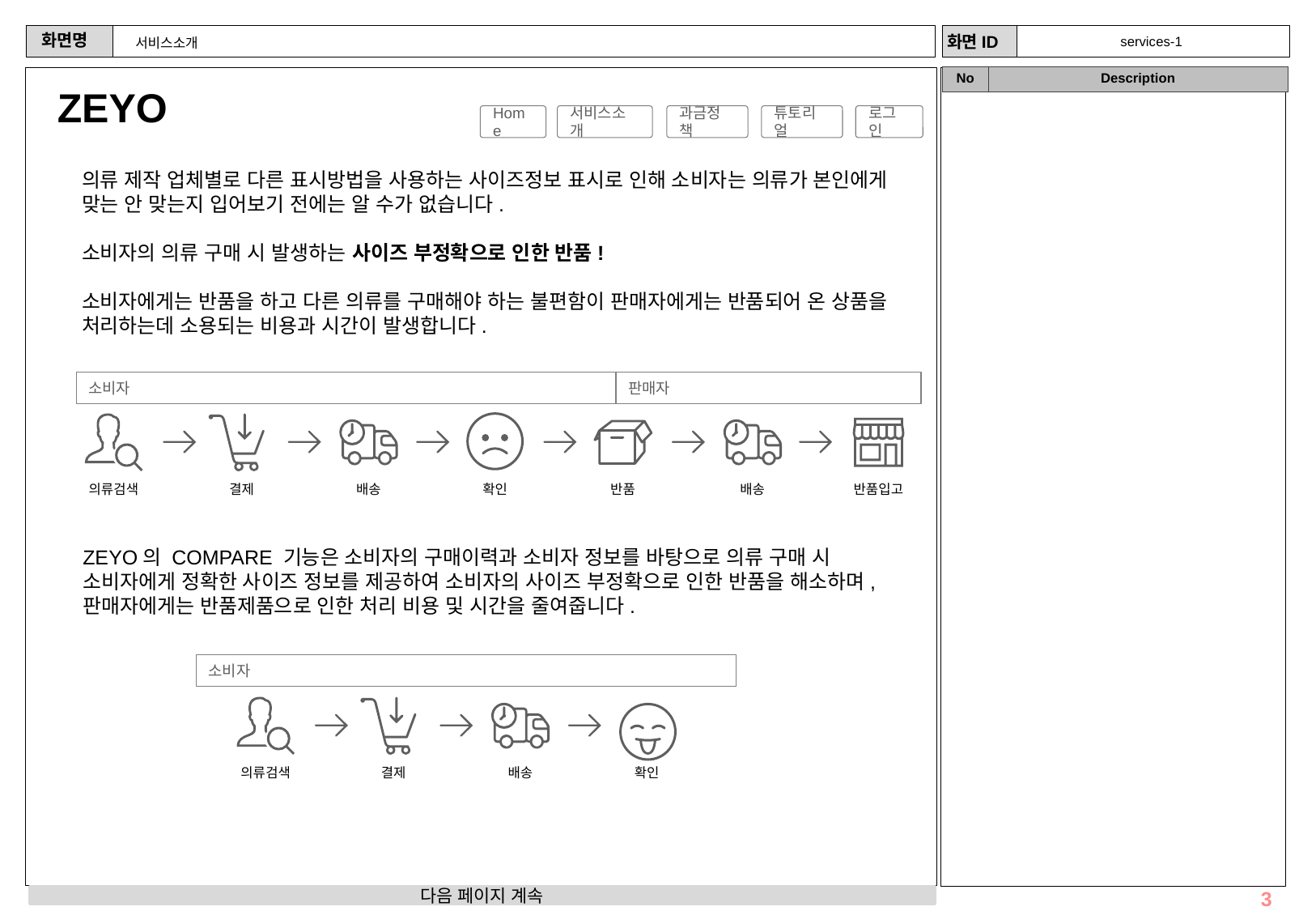

services-1
# 서비스소개
ZEYO
Home
서비스소개
과금정책
튜토리얼
로그인
의류 제작 업체별로 다른 표시방법을 사용하는 사이즈정보 표시로 인해 소비자는 의류가 본인에게 맞는 안 맞는지 입어보기 전에는 알 수가 없습니다.

소비자의 의류 구매 시 발생하는 사이즈 부정확으로 인한 반품!

소비자에게는 반품을 하고 다른 의류를 구매해야 하는 불편함이 판매자에게는 반품되어 온 상품을 처리하는데 소용되는 비용과 시간이 발생합니다.
판매자
소비자

의류검색
결제
배송
확인
반품
배송
반품입고
ZEYO의 COMPARE 기능은 소비자의 구매이력과 소비자 정보를 바탕으로 의류 구매 시 소비자에게 정확한 사이즈 정보를 제공하여 소비자의 사이즈 부정확으로 인한 반품을 해소하며, 판매자에게는 반품제품으로 인한 처리 비용 및 시간을 줄여줍니다.
소비자

의류검색
결제
배송
확인
3